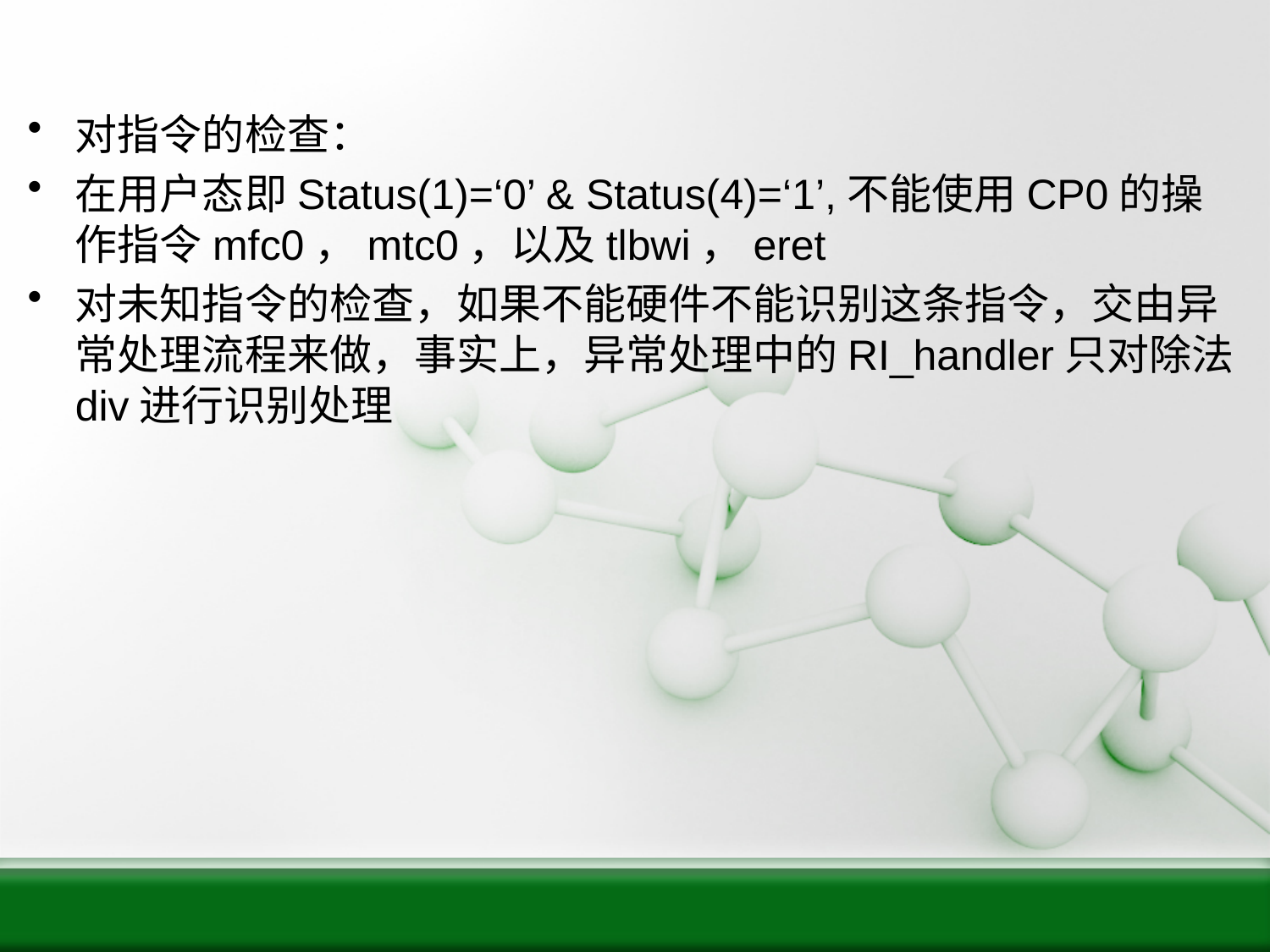

#
对指令的检查：
在用户态即Status(1)=‘0’ & Status(4)=‘1’,不能使用CP0的操作指令mfc0，mtc0，以及tlbwi，eret
对未知指令的检查，如果不能硬件不能识别这条指令，交由异常处理流程来做，事实上，异常处理中的RI_handler只对除法div进行识别处理